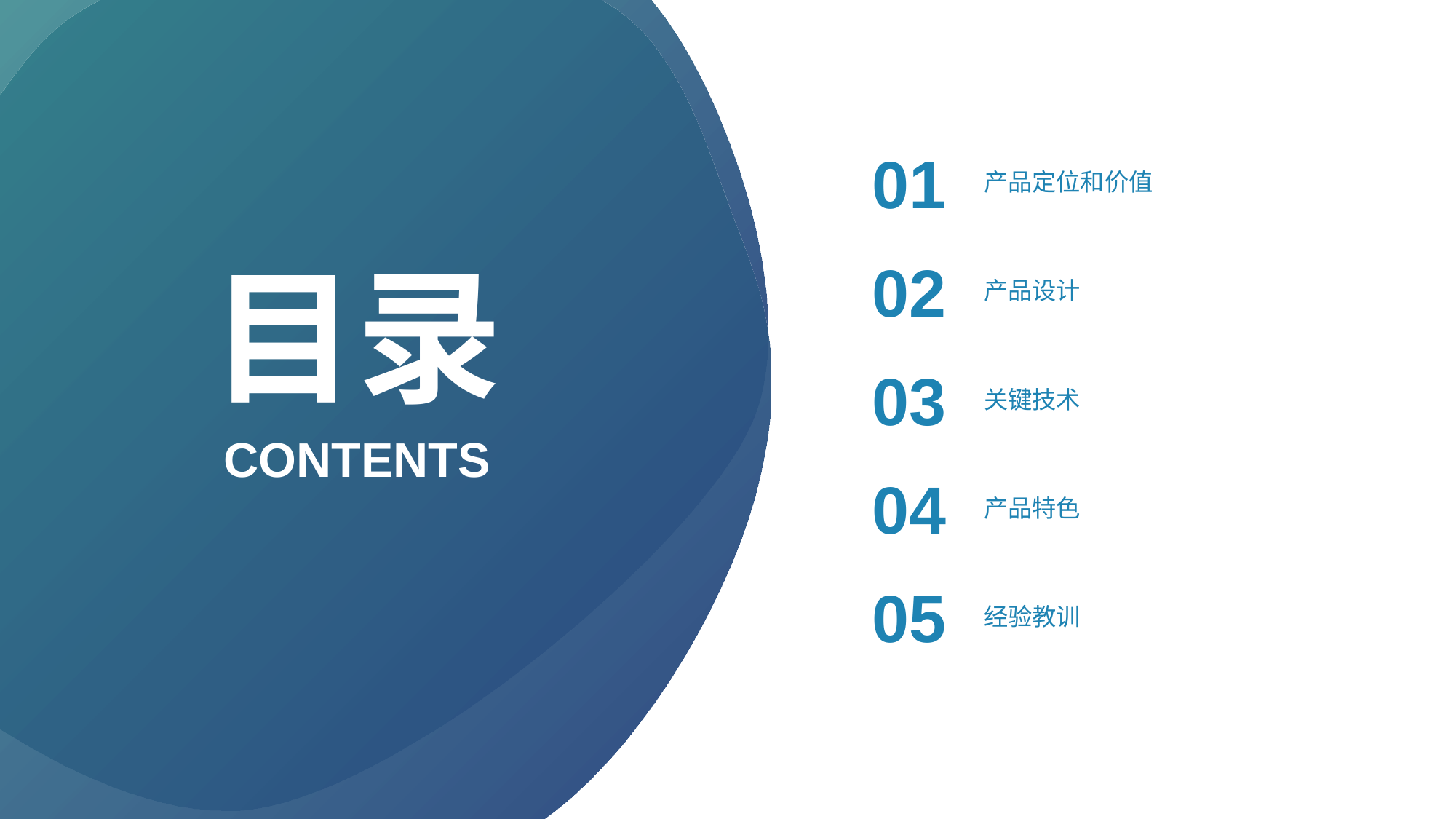

01
产品定位和价值
目录
02
产品设计
03
关键技术
CONTENTS
04
产品特色
05
经验教训